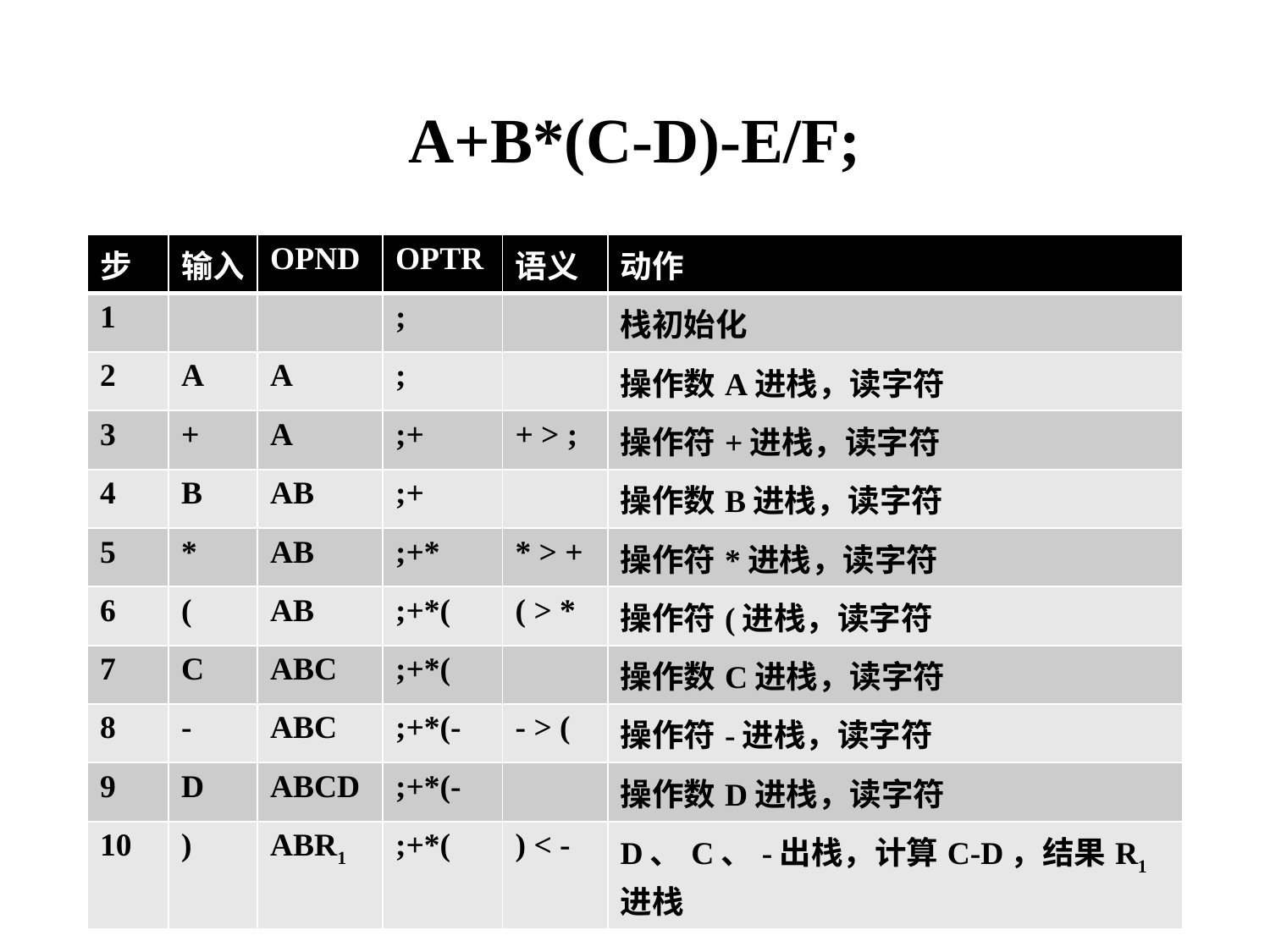

# A+B*(C-D)-E/F;
| 步 | 输入 | OPND | OPTR | 语义 | 动作 |
| --- | --- | --- | --- | --- | --- |
| 1 |  |  | ; |  | 栈初始化 |
| 2 | A | A | ; |  | 操作数A进栈，读字符 |
| 3 | + | A | ;+ | + > ; | 操作符+进栈，读字符 |
| 4 | B | AB | ;+ |  | 操作数B进栈，读字符 |
| 5 | \* | AB | ;+\* | \* > + | 操作符\*进栈，读字符 |
| 6 | ( | AB | ;+\*( | ( > \* | 操作符(进栈，读字符 |
| 7 | C | ABC | ;+\*( |  | 操作数C进栈，读字符 |
| 8 | - | ABC | ;+\*(- | - > ( | 操作符-进栈，读字符 |
| 9 | D | ABCD | ;+\*(- |  | 操作数D进栈，读字符 |
| 10 | ) | ABR1 | ;+\*( | ) < - | D、C、-出栈，计算C-D，结果R1进栈 |